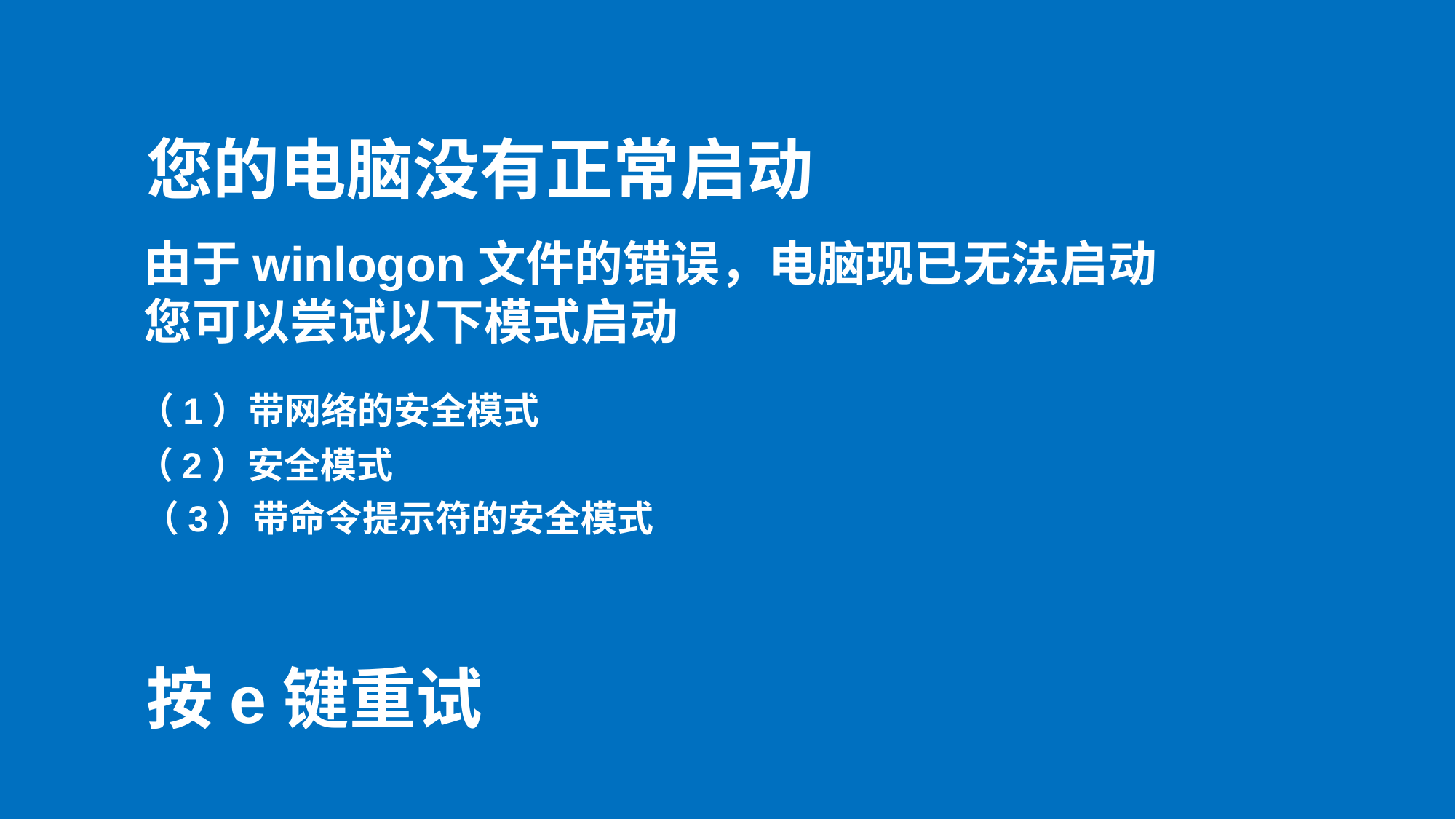

您的电脑没有正常启动
由于winlogon文件的错误，电脑现已无法启动
您可以尝试以下模式启动
（1）带网络的安全模式
（2）安全模式
（3）带命令提示符的安全模式
按e键重试